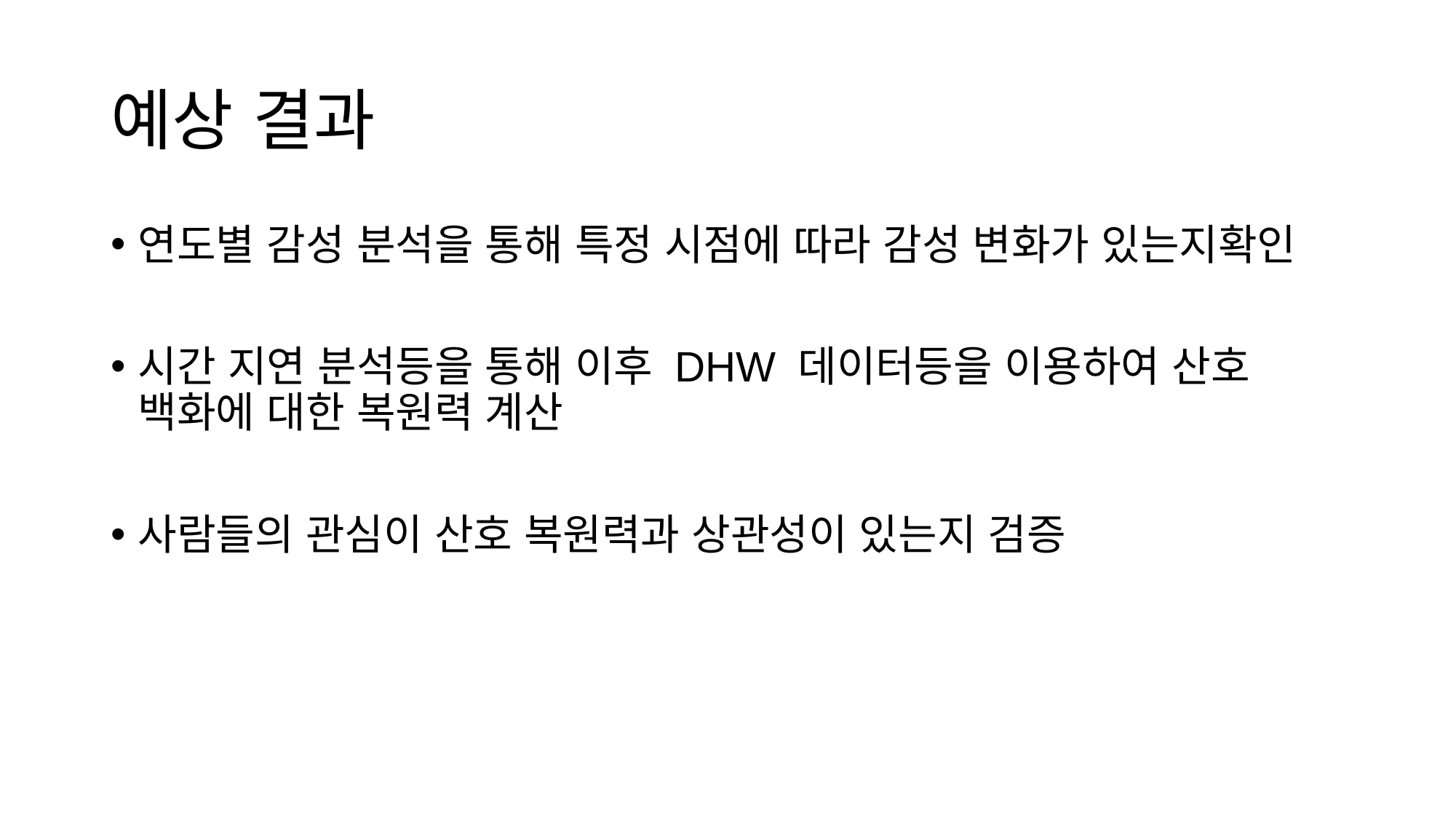

# 예상 결과
연도별 감성 분석을 통해 특정 시점에 따라 감성 변화가 있는지확인

시간 지연 분석등을 통해 이후 DHW 데이터등을 이용하여 산호 백화에 대한 복원력 계산

사람들의 관심이 산호 복원력과 상관성이 있는지 검증